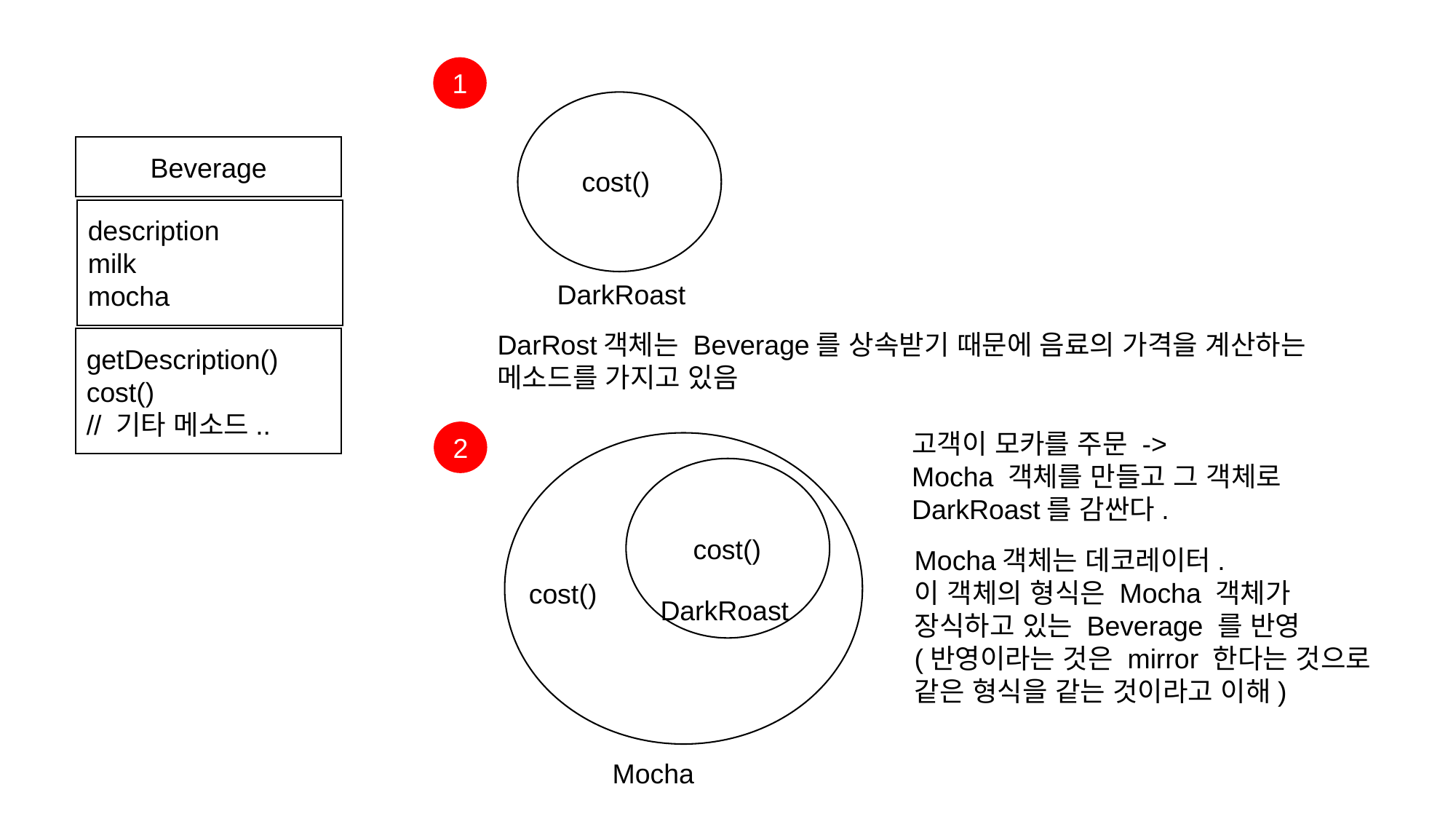

1

Beverage
cost()
description
milk
mocha
DarkRoast
DarRost객체는 Beverage를 상속받기 때문에 음료의 가격을 계산하는 메소드를 가지고 있음
getDescription()
cost()
// 기타 메소드..
고객이 모카를 주문 ->
Mocha 객체를 만들고 그 객체로 DarkRoast를 감싼다.
2

cost()
Mocha객체는 데코레이터.
이 객체의 형식은 Mocha 객체가 장식하고 있는 Beverage 를 반영
(반영이라는 것은 mirror 한다는 것으로
같은 형식을 같는 것이라고 이해)
cost()
DarkRoast
Mocha